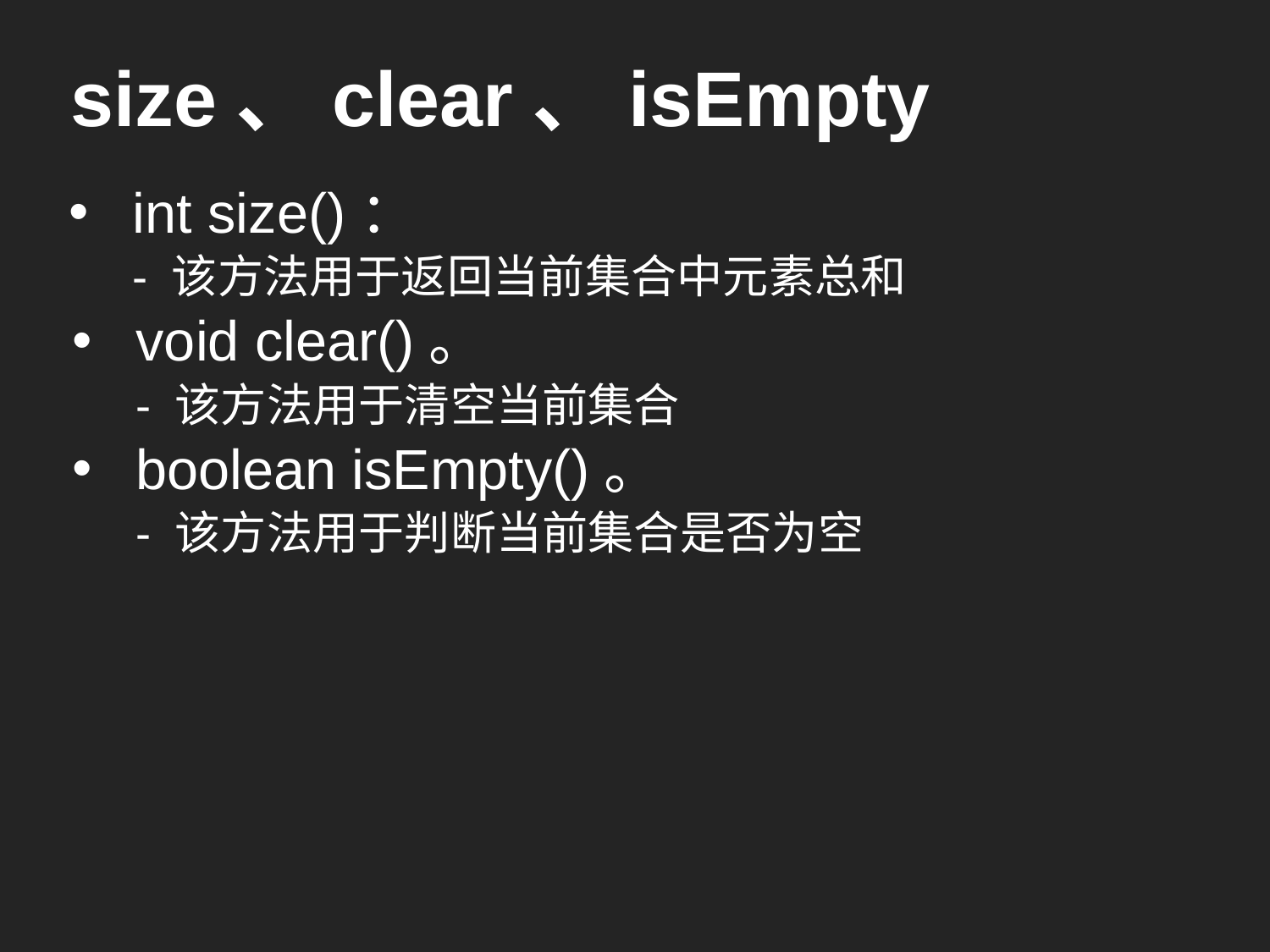

# size、clear、isEmpty
int size()：
- 该方法用于返回当前集合中元素总和
void clear()。
- 该方法用于清空当前集合
boolean isEmpty()。
- 该方法用于判断当前集合是否为空